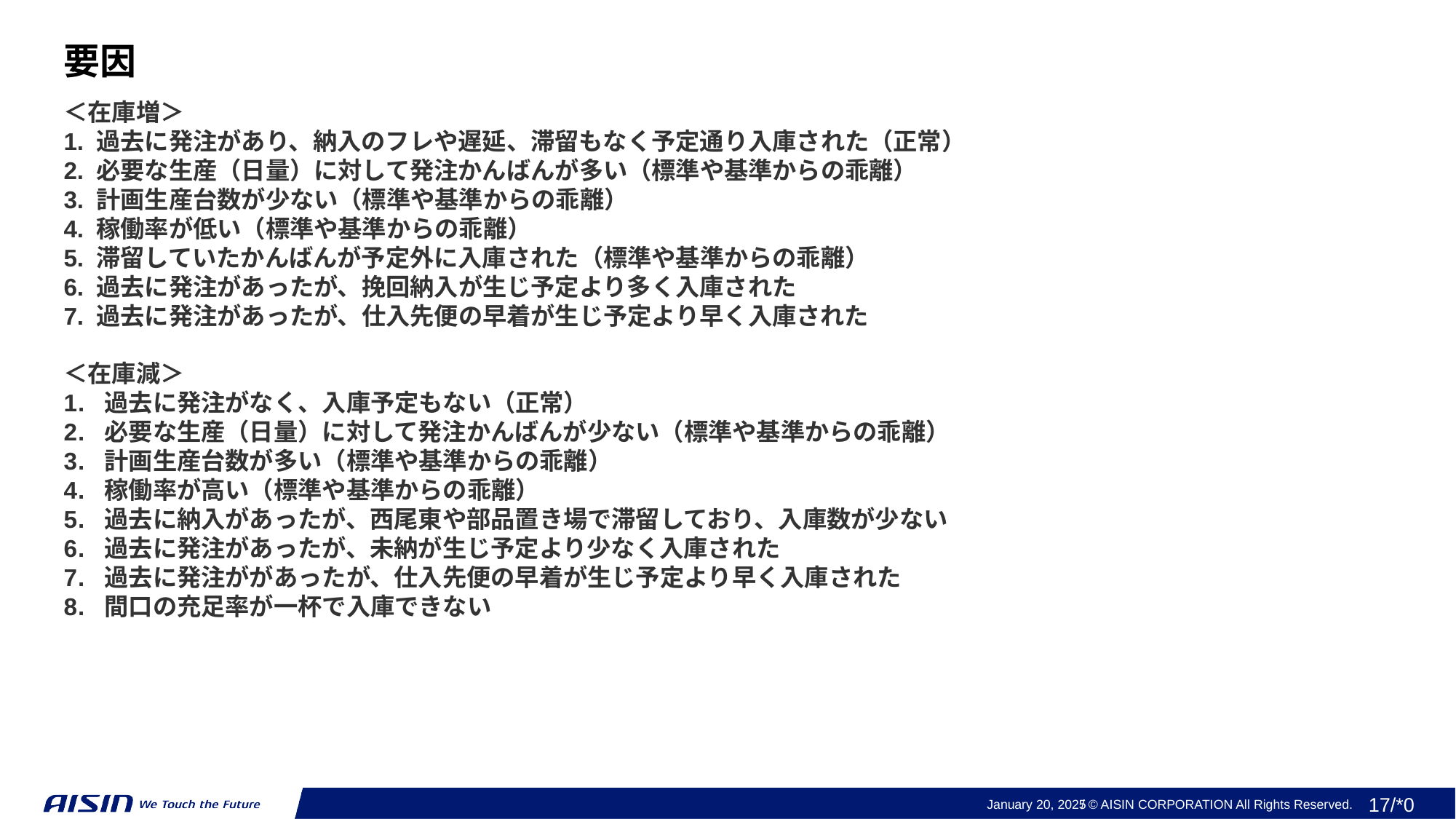

要因
＜在庫増＞
1. 過去に発注があり、納入のフレや遅延、滞留もなく予定通り入庫された（正常）
2. 必要な生産（日量）に対して発注かんばんが多い（標準や基準からの乖離）
3. 計画生産台数が少ない（標準や基準からの乖離）
4. 稼働率が低い（標準や基準からの乖離）
5. 滞留していたかんばんが予定外に入庫された（標準や基準からの乖離）
6. 過去に発注があったが、挽回納入が生じ予定より多く入庫された
7. 過去に発注があったが、仕入先便の早着が生じ予定より早く入庫された

＜在庫減＞
過去に発注がなく、入庫予定もない（正常）
必要な生産（日量）に対して発注かんばんが少ない（標準や基準からの乖離）
計画生産台数が多い（標準や基準からの乖離）
稼働率が高い（標準や基準からの乖離）
過去に納入があったが、西尾東や部品置き場で滞留しており、入庫数が少ない
過去に発注があったが、未納が生じ予定より少なく入庫された
過去に発注ががあったが、仕入先便の早着が生じ予定より早く入庫された
間口の充足率が一杯で入庫できない
January 20, 2025